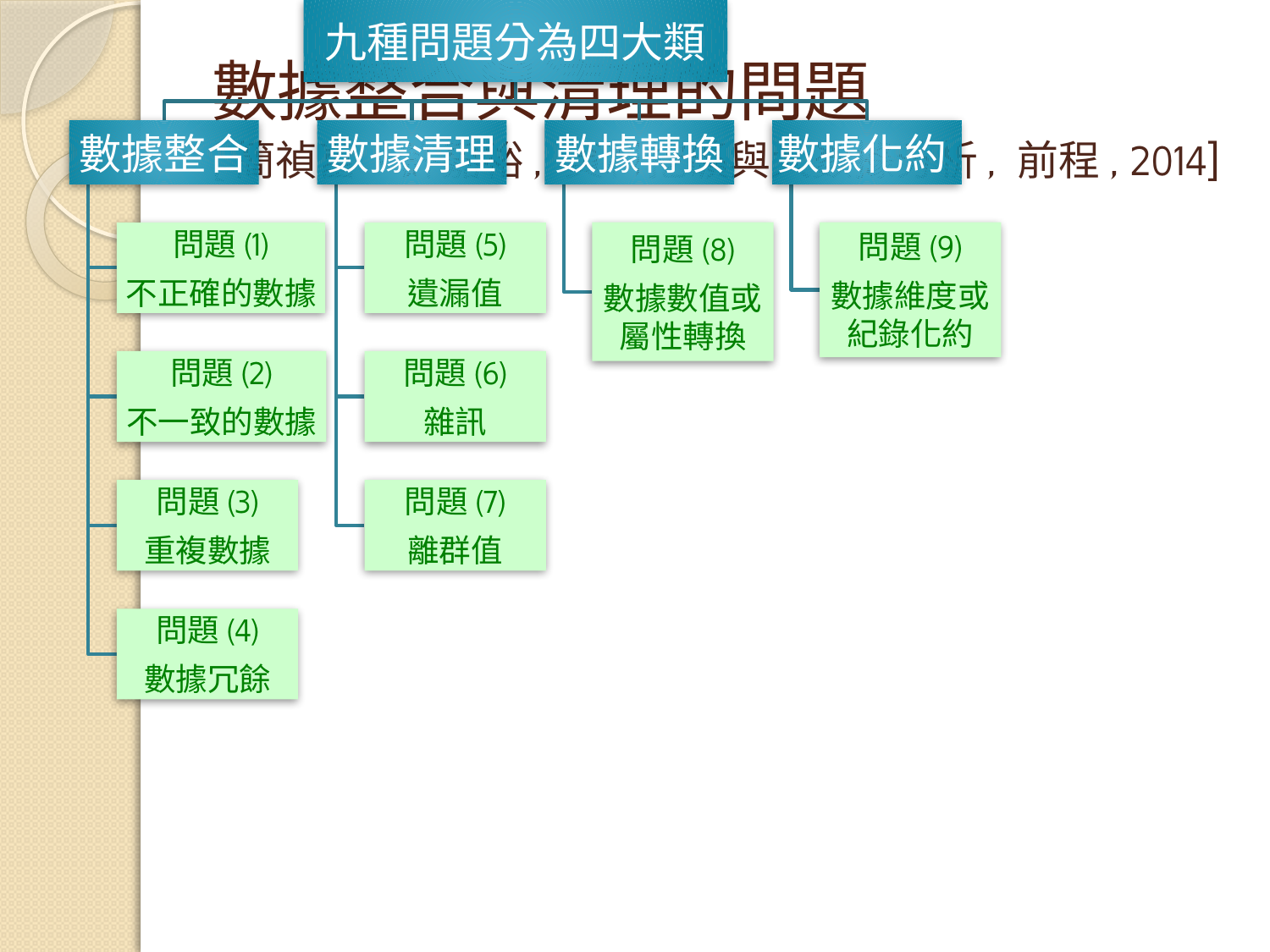

# 數據整合與清理的問題 [簡禎富、許嘉裕, 資料挖礦與大數據分析, 前程, 2014]
九種問題分為四大類
數據整合
問題(1)
不正確的數據
問題(2)
不一致的數據
問題(3)
重複數據
問題(4)
數據冗餘
數據清理
問題(5)
遺漏值
問題(6)
雜訊
問題(7)
離群值
數據轉換
問題(8)
數據數值或屬性轉換
數據化約
問題(9)
數據維度或紀錄化約